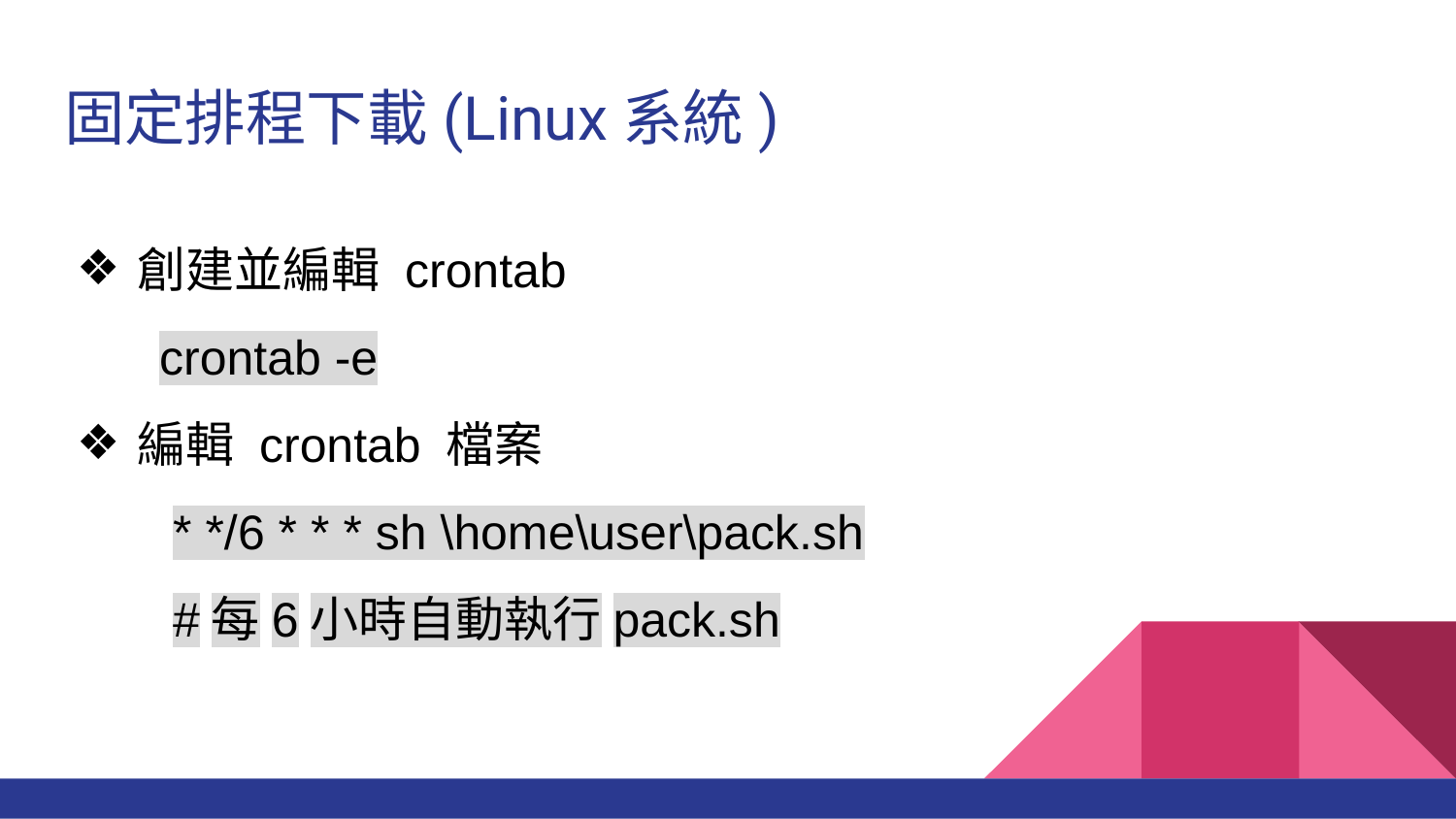

# 固定排程下載(Linux系統)
創建並編輯 crontab
       crontab -e
編輯 crontab 檔案
        * */6 * * * sh \home\user\pack.sh
        #每6小時自動執行pack.sh